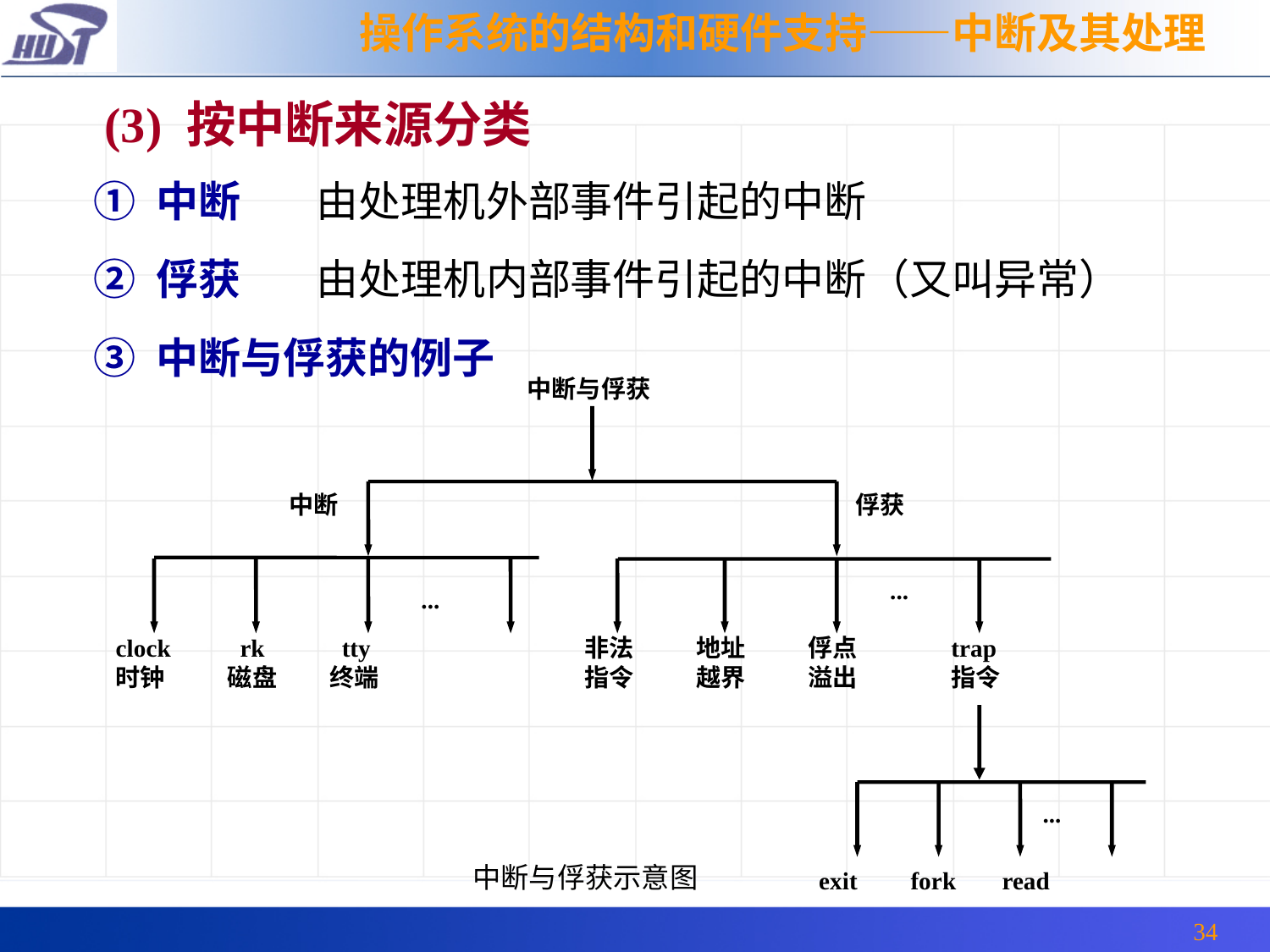

操作系统的结构和硬件支持——中断及其处理
(3) 按中断来源分类
① 中断        由处理机外部事件引起的中断
② 俘获        由处理机内部事件引起的中断（又叫异常）
③ 中断与俘获的例子
中断与俘获

中断
俘获

...
...
clock
时钟
  rk
磁盘
  tty
终端
非法
指令
地址
越界
俘点
溢出
trap
指令

...
exit
fork
read
中断与俘获示意图
34